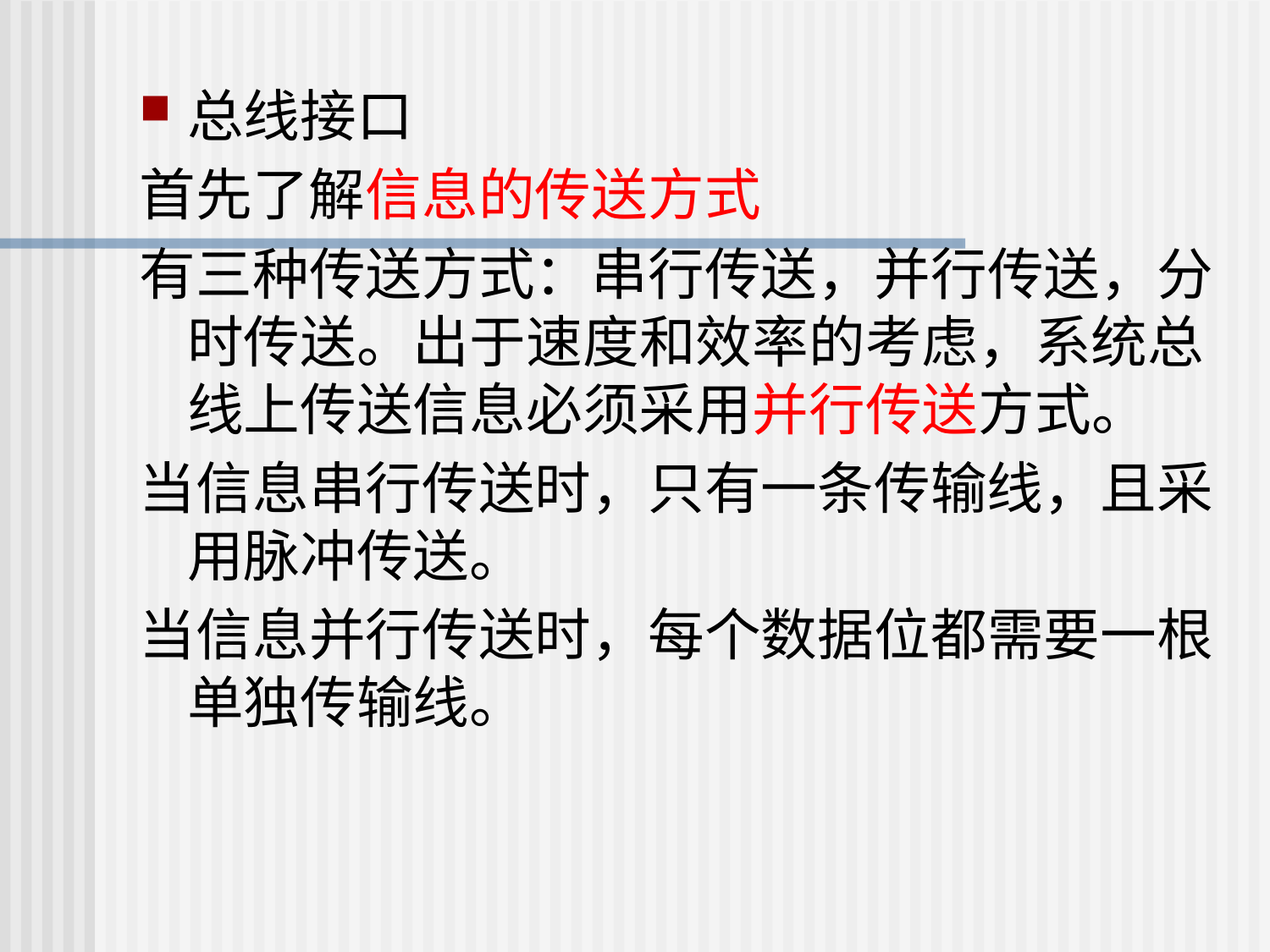

总线接口
首先了解信息的传送方式
有三种传送方式：串行传送，并行传送，分时传送。出于速度和效率的考虑，系统总线上传送信息必须采用并行传送方式。
当信息串行传送时，只有一条传输线，且采用脉冲传送。
当信息并行传送时，每个数据位都需要一根单独传输线。